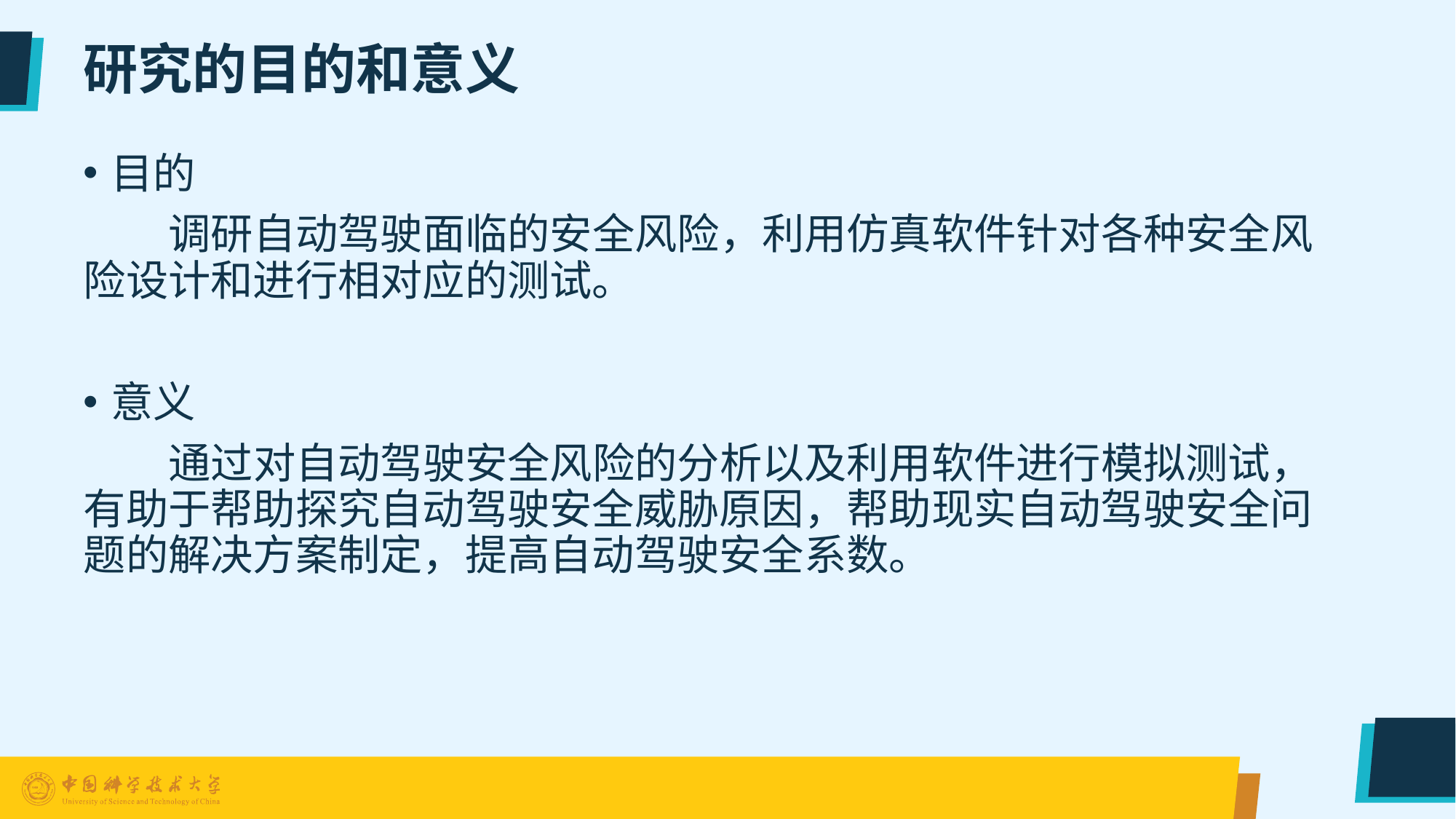

# 研究的目的和意义
目的
调研自动驾驶面临的安全风险，利用仿真软件针对各种安全风险设计和进行相对应的测试。

意义
通过对自动驾驶安全风险的分析以及利用软件进行模拟测试，有助于帮助探究自动驾驶安全威胁原因，帮助现实自动驾驶安全问题的解决方案制定，提高自动驾驶安全系数。

5